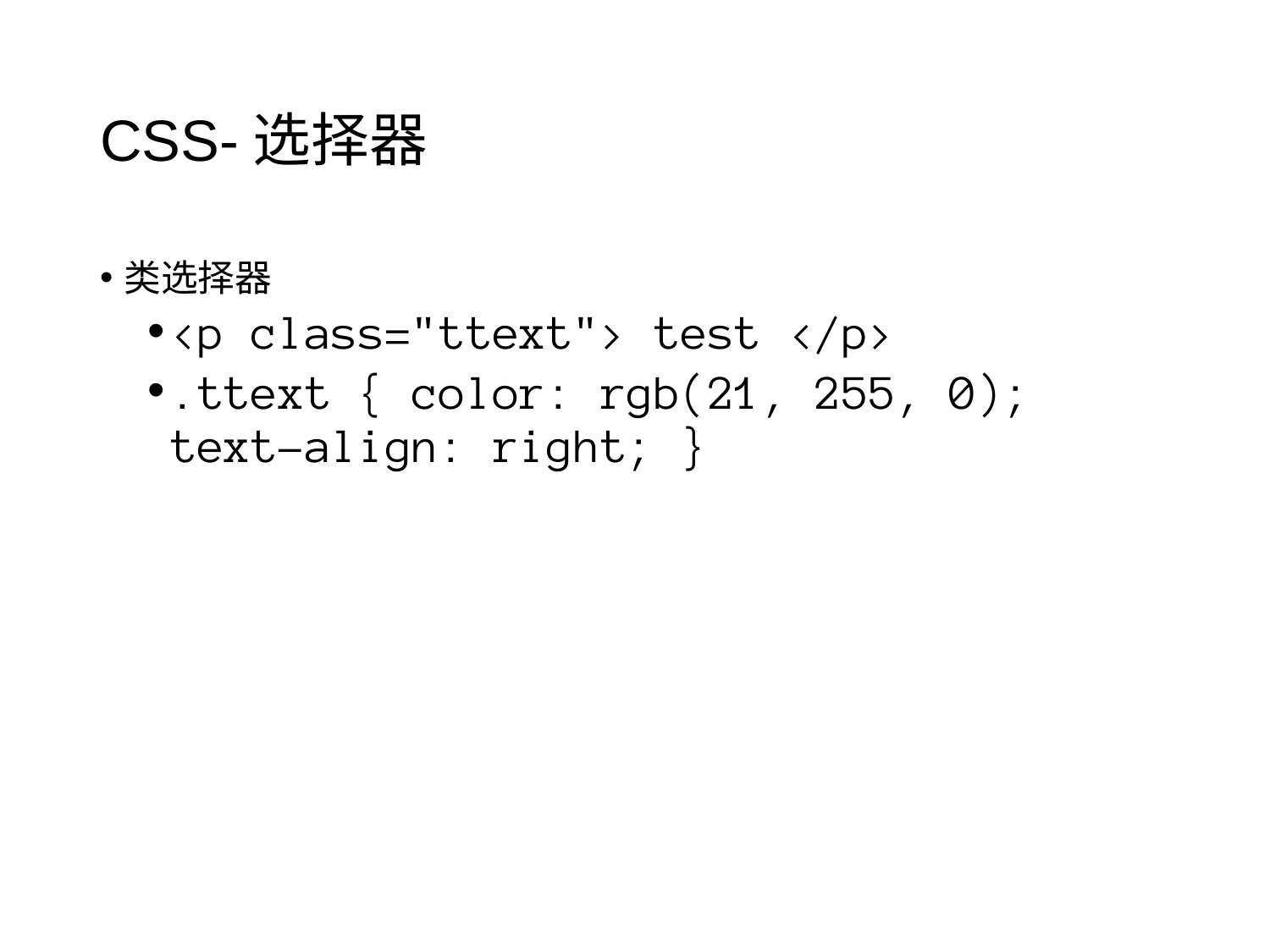

# CSS-选择器
类选择器
<p class="ttext"> test </p>
.ttext { color: rgb(21, 255, 0); text-align: right; }